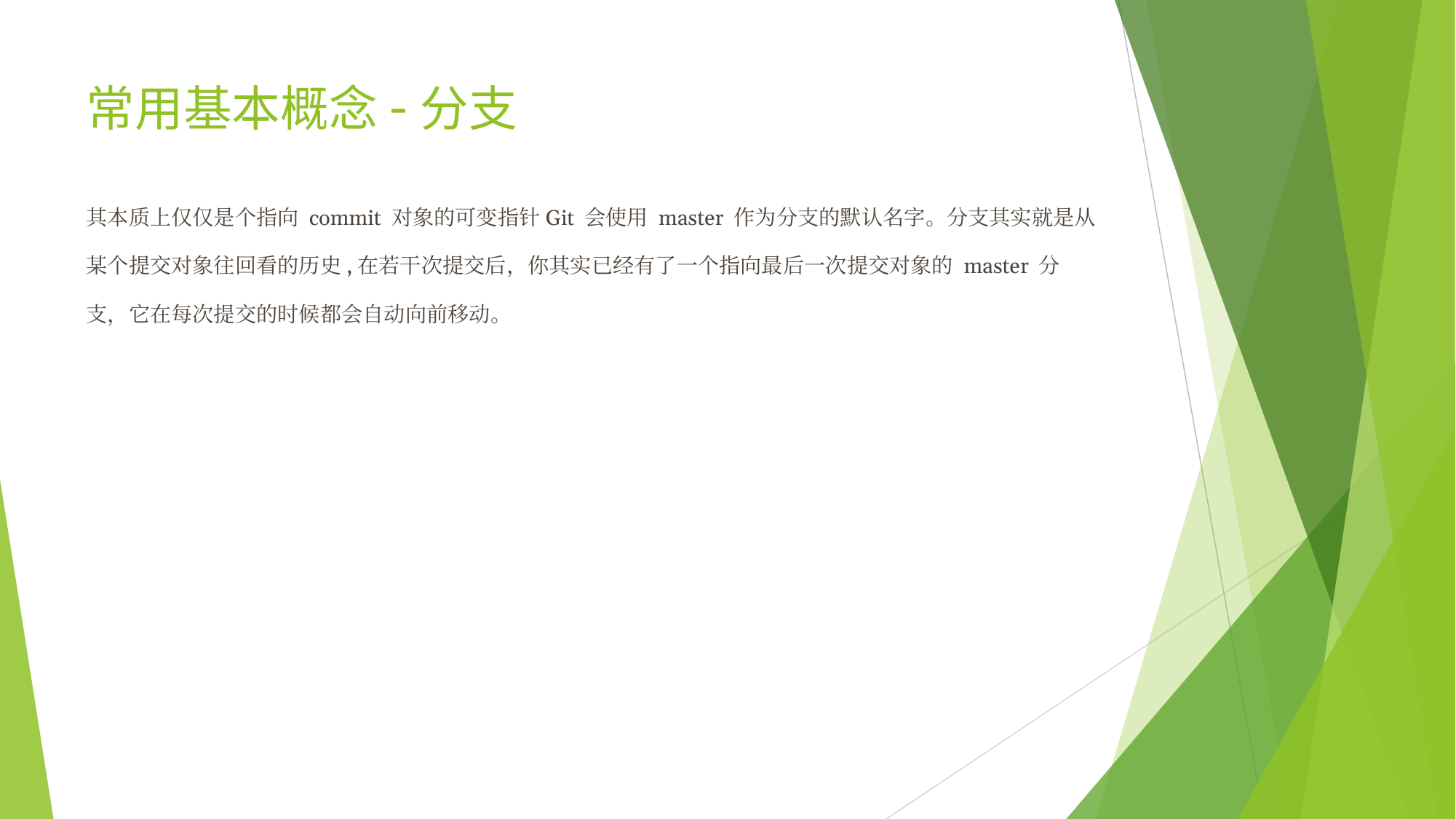

# 常用基本概念-分支
其本质上仅仅是个指向 commit 对象的可变指针Git 会使用 master 作为分支的默认名字。分支其实就是从某个提交对象往回看的历史,在若干次提交后，你其实已经有了一个指向最后一次提交对象的 master 分支，它在每次提交的时候都会自动向前移动。